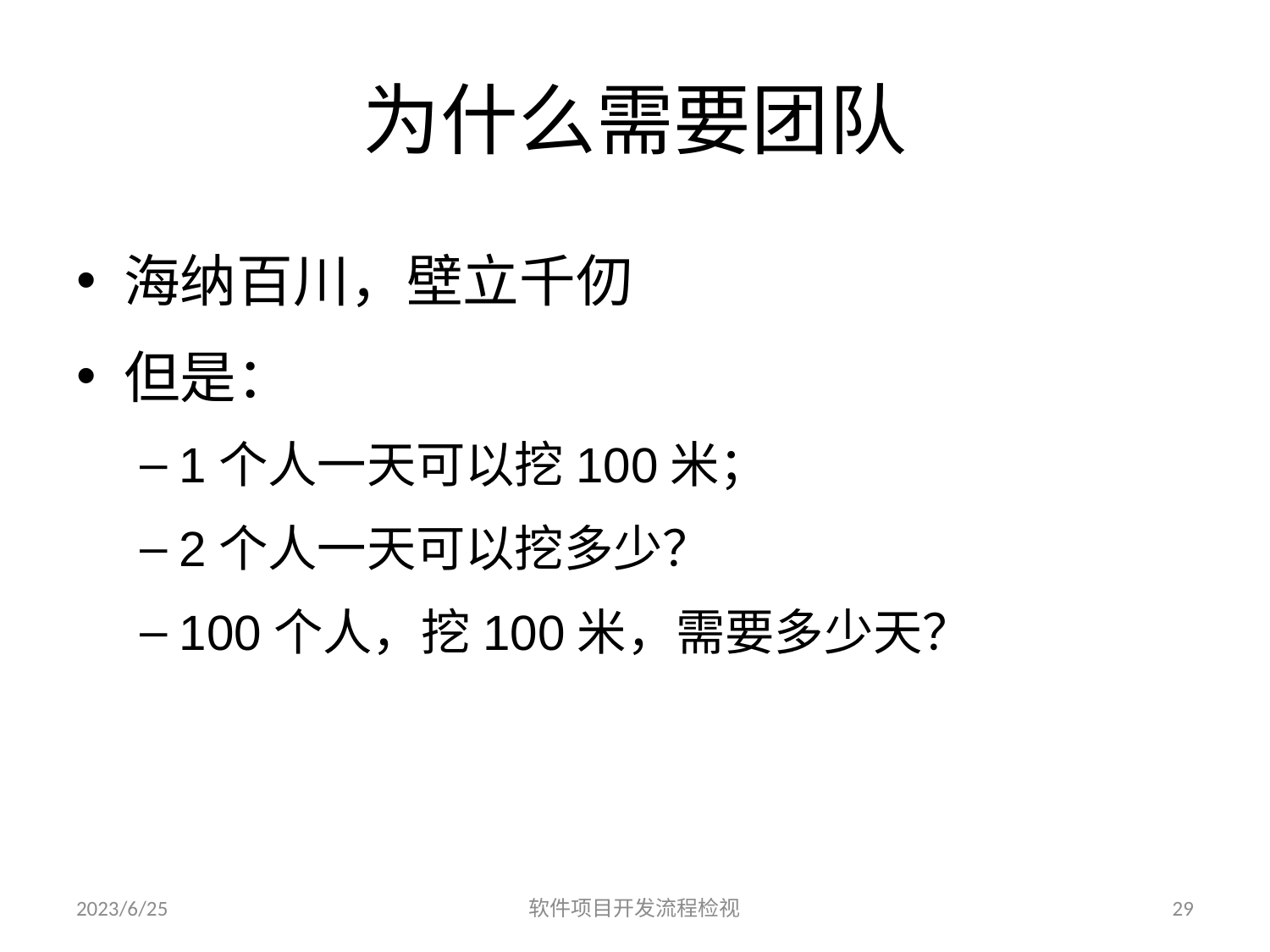

# 为什么需要团队
海纳百川，壁立千仞
但是：
1个人一天可以挖100米；
2个人一天可以挖多少？
100个人，挖100米，需要多少天？
2023/6/25
软件项目开发流程检视
29